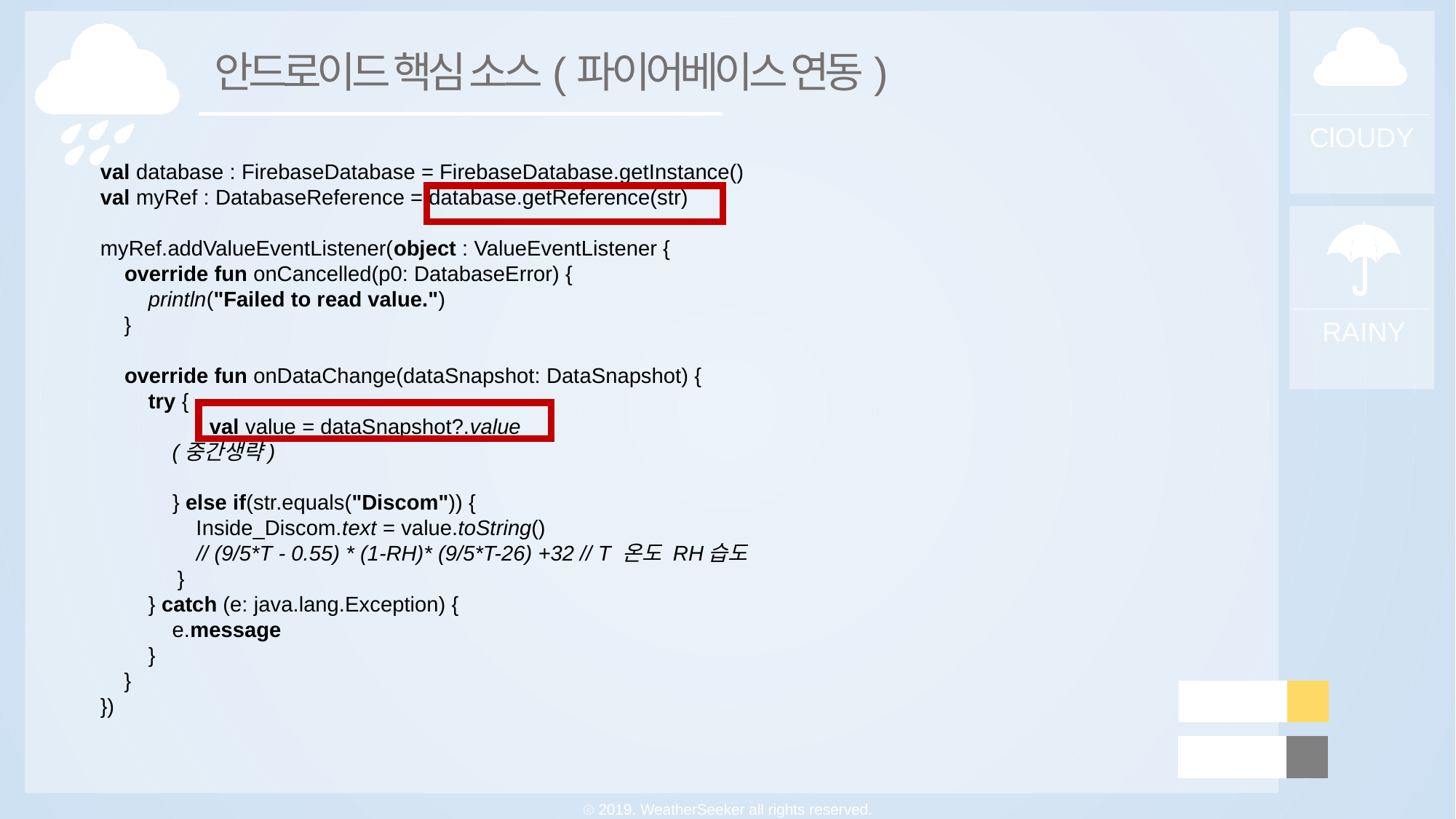

안드로이드 핵심 소스(파이어베이스 연동)
ClOUDY

val database : FirebaseDatabase = FirebaseDatabase.getInstance()
val myRef : DatabaseReference = database.getReference(str)
myRef.addValueEventListener(object : ValueEventListener {
    override fun onCancelled(p0: DatabaseError) {
        println("Failed to read value.")
    }
    override fun onDataChange(dataSnapshot: DataSnapshot) {
        try {
	val value = dataSnapshot?.value
            (중간생략)
            } else if(str.equals("Discom")) {
                Inside_Discom.text = value.toString()
                // (9/5*T - 0.55) * (1-RH)* (9/5*T-26) +32 // T 온도 RH습도
            }
        } catch (e: java.lang.Exception) {
            e.message
        }
    }
})

RAINY